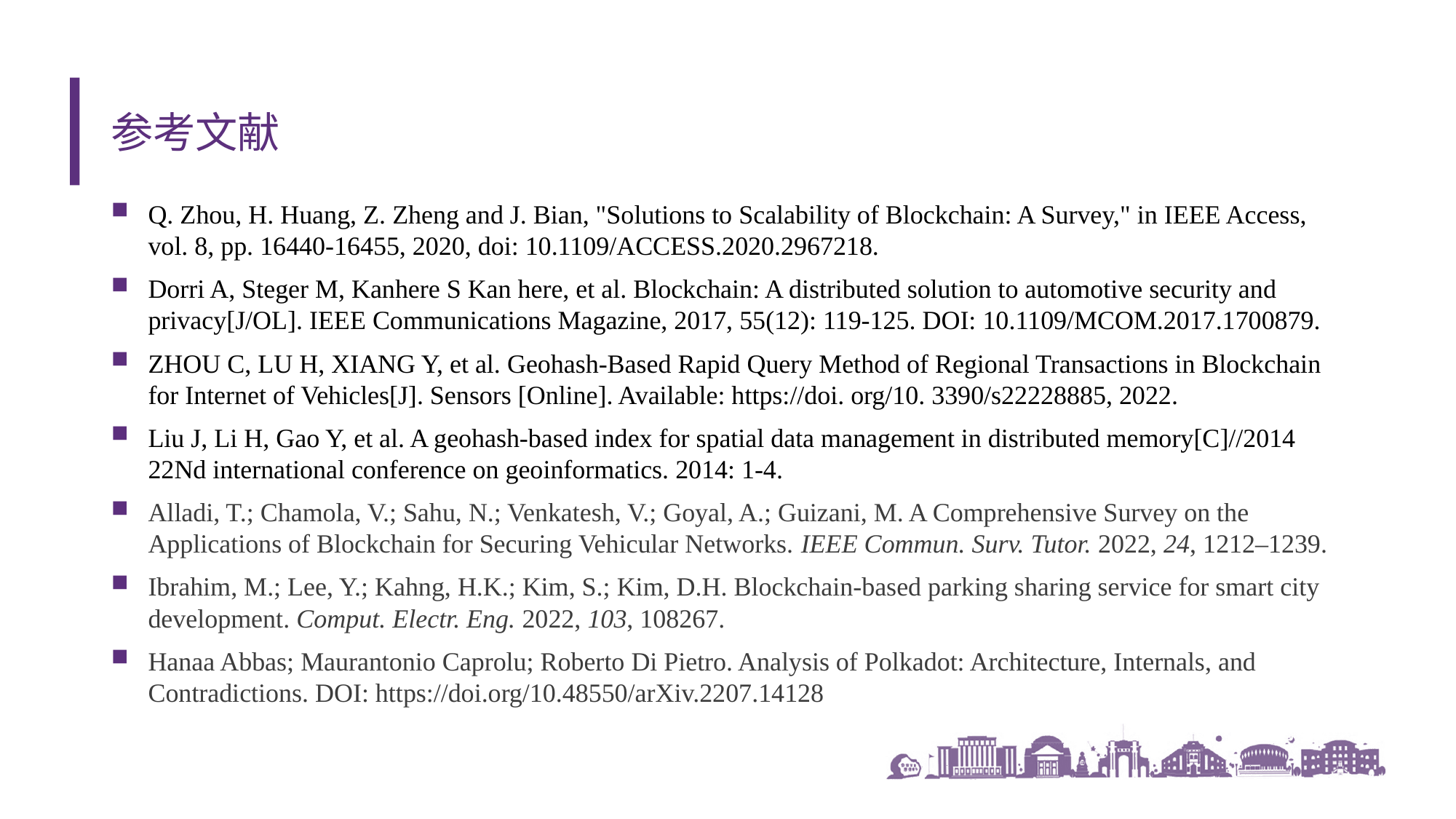

# 参考文献
Q. Zhou, H. Huang, Z. Zheng and J. Bian, "Solutions to Scalability of Blockchain: A Survey," in IEEE Access, vol. 8, pp. 16440-16455, 2020, doi: 10.1109/ACCESS.2020.2967218.
Dorri A, Steger M, Kanhere S Kan here, et al. Blockchain: A distributed solution to automotive security and privacy[J/OL]. IEEE Communications Magazine, 2017, 55(12): 119-125. DOI: 10.1109/MCOM.2017.1700879.
ZHOU C, LU H, XIANG Y, et al. Geohash-Based Rapid Query Method of Regional Transactions in Blockchain for Internet of Vehicles[J]. Sensors [Online]. Available: https://doi. org/10. 3390/s22228885, 2022.
Liu J, Li H, Gao Y, et al. A geohash-based index for spatial data management in distributed memory[C]//2014 22Nd international conference on geoinformatics. 2014: 1-4.
Alladi, T.; Chamola, V.; Sahu, N.; Venkatesh, V.; Goyal, A.; Guizani, M. A Comprehensive Survey on the Applications of Blockchain for Securing Vehicular Networks. IEEE Commun. Surv. Tutor. 2022, 24, 1212–1239.
Ibrahim, M.; Lee, Y.; Kahng, H.K.; Kim, S.; Kim, D.H. Blockchain-based parking sharing service for smart city development. Comput. Electr. Eng. 2022, 103, 108267.
Hanaa Abbas; Maurantonio Caprolu; Roberto Di Pietro. Analysis of Polkadot: Architecture, Internals, and Contradictions. DOI: https://doi.org/10.48550/arXiv.2207.14128